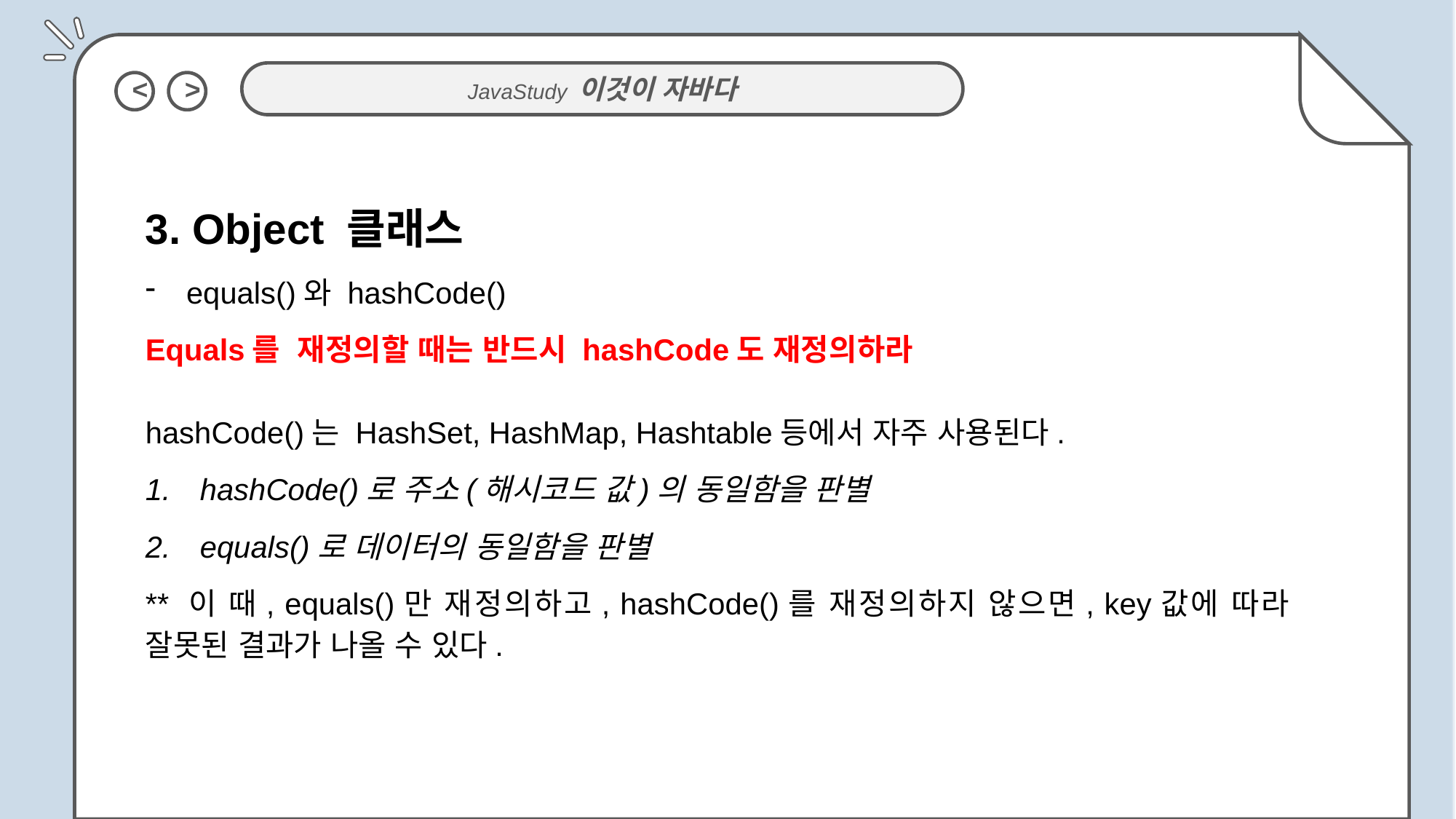

3. Object 클래스
equals()와 hashCode()
Equals를  재정의할 때는 반드시 hashCode도 재정의하라

hashCode()는 HashSet, HashMap, Hashtable등에서 자주 사용된다.
hashCode()로 주소(해시코드 값)의 동일함을 판별
equals()로 데이터의 동일함을 판별
** 이 때, equals()만 재정의하고, hashCode()를 재정의하지 않으면, key값에 따라 잘못된 결과가 나올 수 있다.